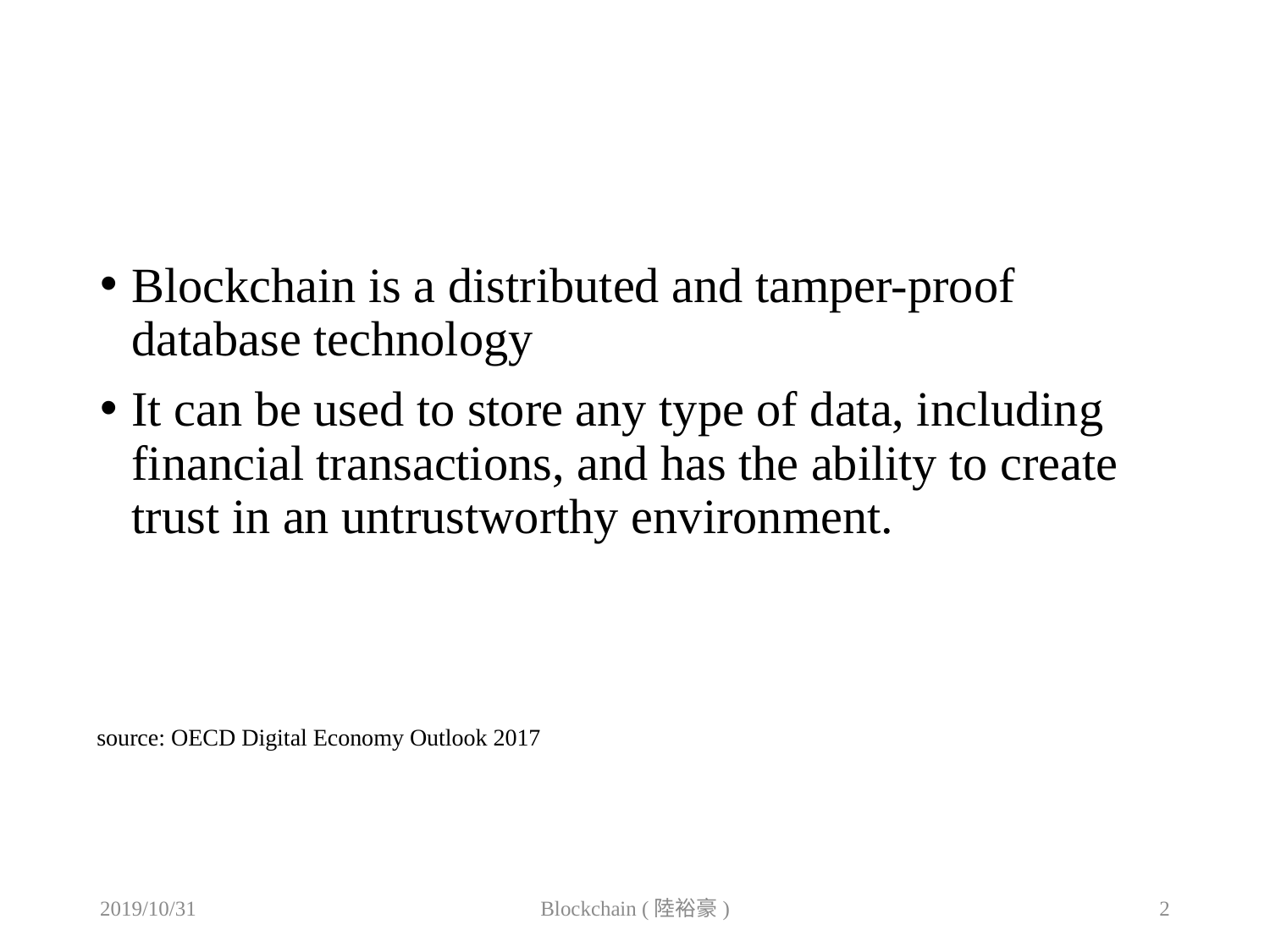

#
Blockchain is a distributed and tamper-proof database technology
It can be used to store any type of data, including financial transactions, and has the ability to create trust in an untrustworthy environment.

source: OECD Digital Economy Outlook 2017
2019/10/31
Blockchain (陸裕豪)
2